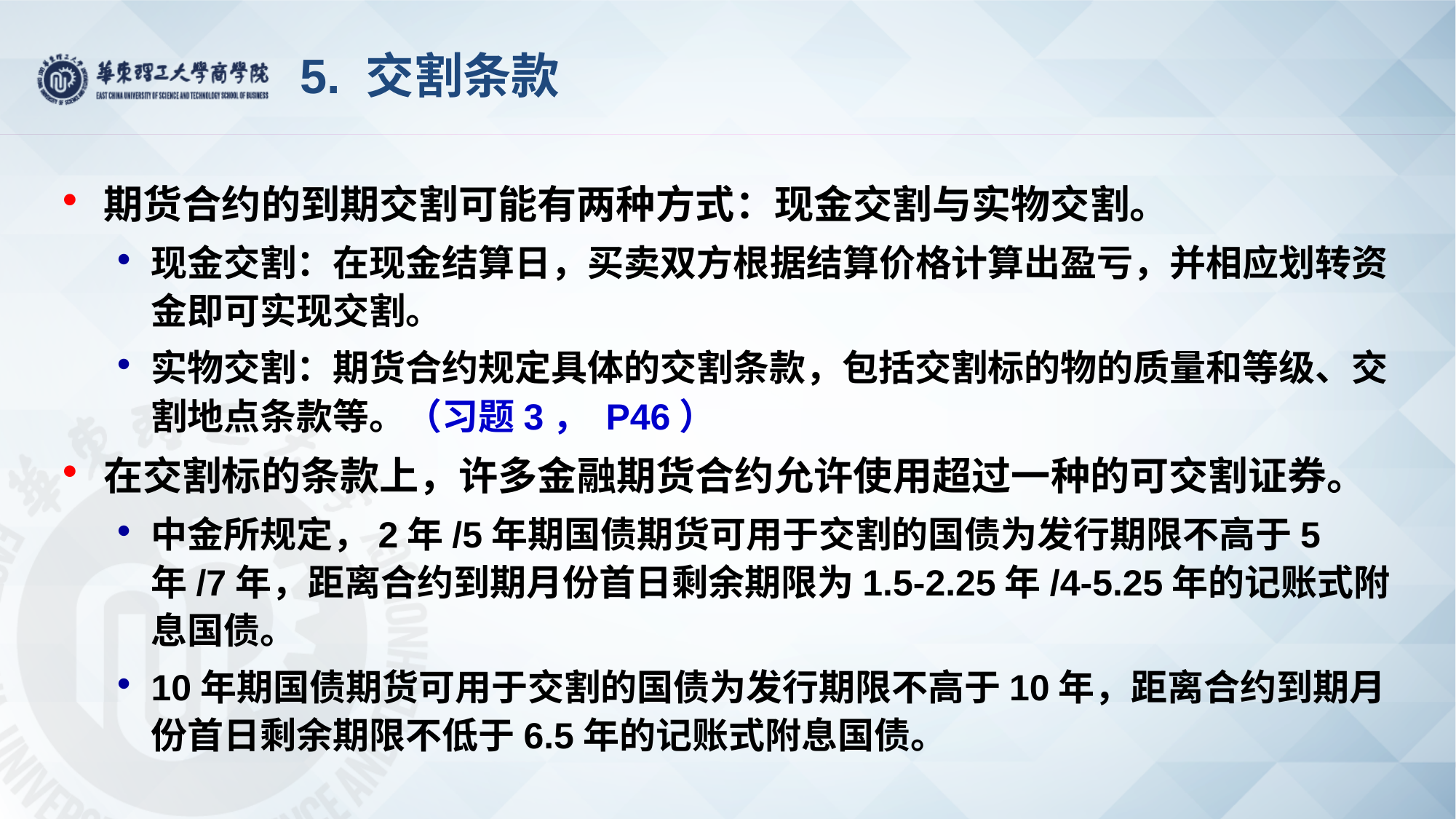

# 5. 交割条款
期货合约的到期交割可能有两种方式：现金交割与实物交割。
现金交割：在现金结算日，买卖双方根据结算价格计算出盈亏，并相应划转资金即可实现交割。
实物交割：期货合约规定具体的交割条款，包括交割标的物的质量和等级、交割地点条款等。（习题3， P46）
在交割标的条款上，许多金融期货合约允许使用超过一种的可交割证券。
中金所规定，2年/5年期国债期货可用于交割的国债为发行期限不高于5年/7年，距离合约到期月份首日剩余期限为1.5-2.25年/4-5.25年的记账式附息国债。
10年期国债期货可用于交割的国债为发行期限不高于10年，距离合约到期月份首日剩余期限不低于6.5年的记账式附息国债。